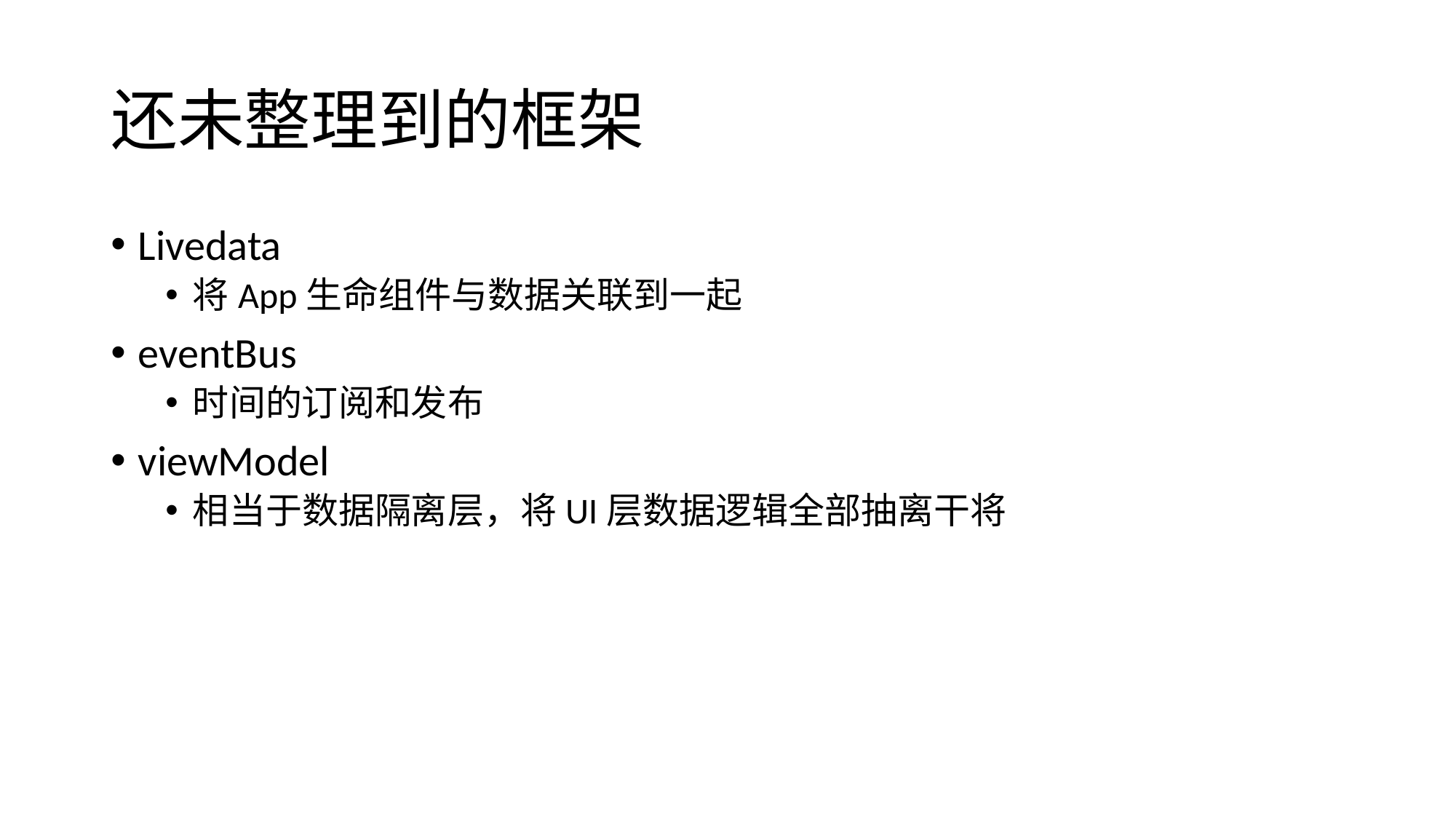

# 还未整理到的框架
Livedata
将App生命组件与数据关联到一起
eventBus
时间的订阅和发布
viewModel
相当于数据隔离层，将UI层数据逻辑全部抽离干将